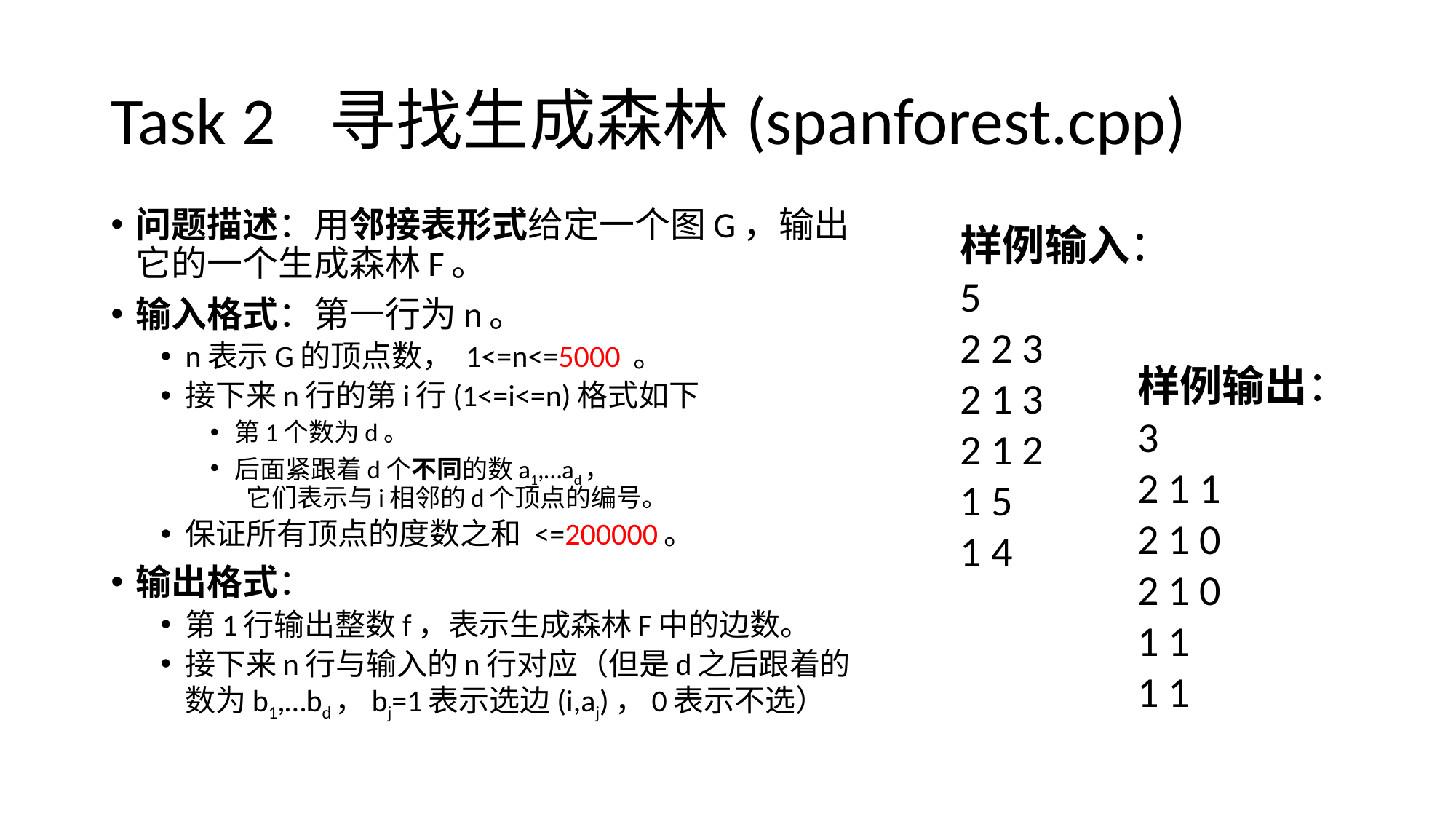

# Task 2 	寻找生成森林(spanforest.cpp)
问题描述：用邻接表形式给定一个图G，输出它的一个生成森林F。
输入格式：第一行为n。
n表示G的顶点数， 1<=n<=5000 。
接下来n行的第i行(1<=i<=n)格式如下
第1个数为d。
后面紧跟着d个不同的数a1,…ad，
  它们表示与i相邻的d个顶点的编号。
保证所有顶点的度数之和 <=200000。
输出格式：
第1行输出整数f，表示生成森林F中的边数。
接下来n行与输入的n行对应（但是d之后跟着的数为b1,…bd，bj=1表示选边(i,aj)，0表示不选）
样例输入：
5
2 2 3
2 1 3
2 1 2
1 5
1 4
样例输出：
3
2 1 1
2 1 0
2 1 0
1 1
1 1